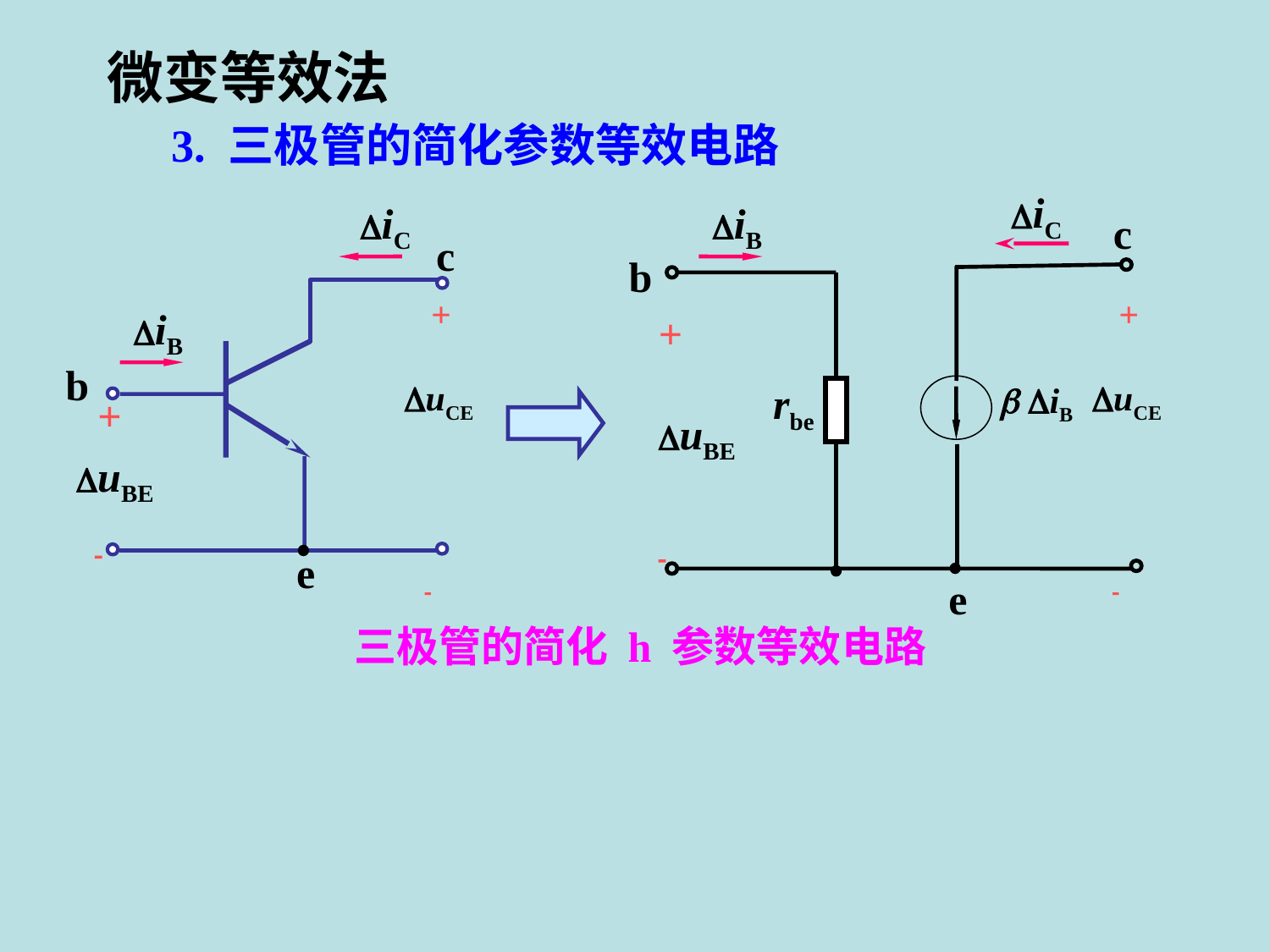

微变等效法
3. 三极管的简化参数等效电路
ΔiC
ΔiB
c
b

   +
ΔuCE

    −

+
ΔuBE
−

rbe
 β ΔiB

e

ΔiC
c

   +
ΔuCE

    −

ΔiB

b

  +
ΔuBE
   −

e

三极管的简化 h 参数等效电路